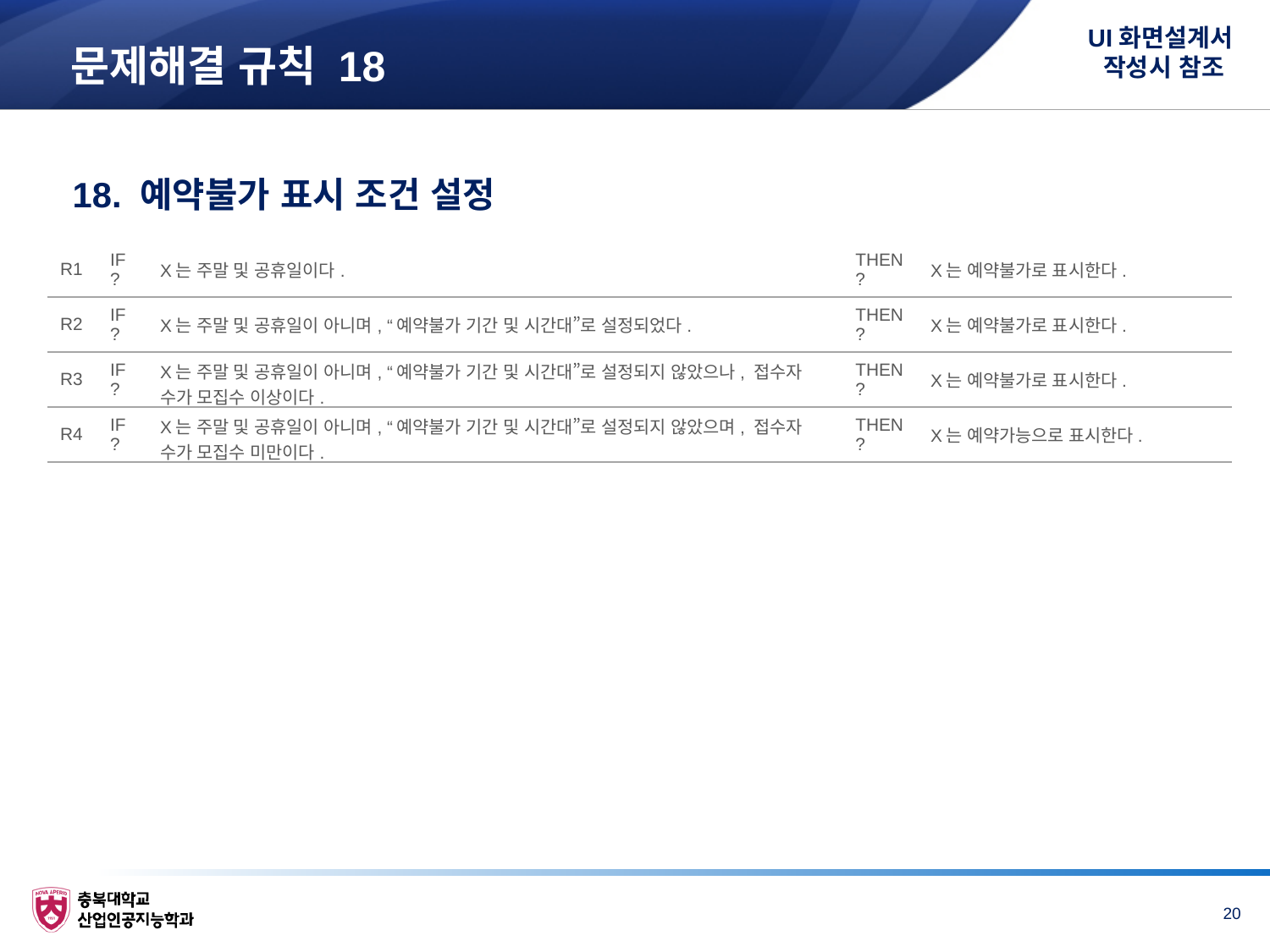

UI화면설계서
작성시 참조
# 문제해결 규칙 18
18. 예약불가 표시 조건 설정
| R1 | IF? | X는 주말 및 공휴일이다. | THEN? | X는 예약불가로 표시한다. |
| --- | --- | --- | --- | --- |
| R2 | IF? | X는 주말 및 공휴일이 아니며, “예약불가 기간 및 시간대”로 설정되었다. | THEN? | X는 예약불가로 표시한다. |
| R3 | IF? | X는 주말 및 공휴일이 아니며, “예약불가 기간 및 시간대”로 설정되지 않았으나, 접수자 수가 모집수 이상이다. | THEN? | X는 예약불가로 표시한다. |
| R4 | IF? | X는 주말 및 공휴일이 아니며, “예약불가 기간 및 시간대”로 설정되지 않았으며, 접수자 수가 모집수 미만이다. | THEN? | X는 예약가능으로 표시한다. |